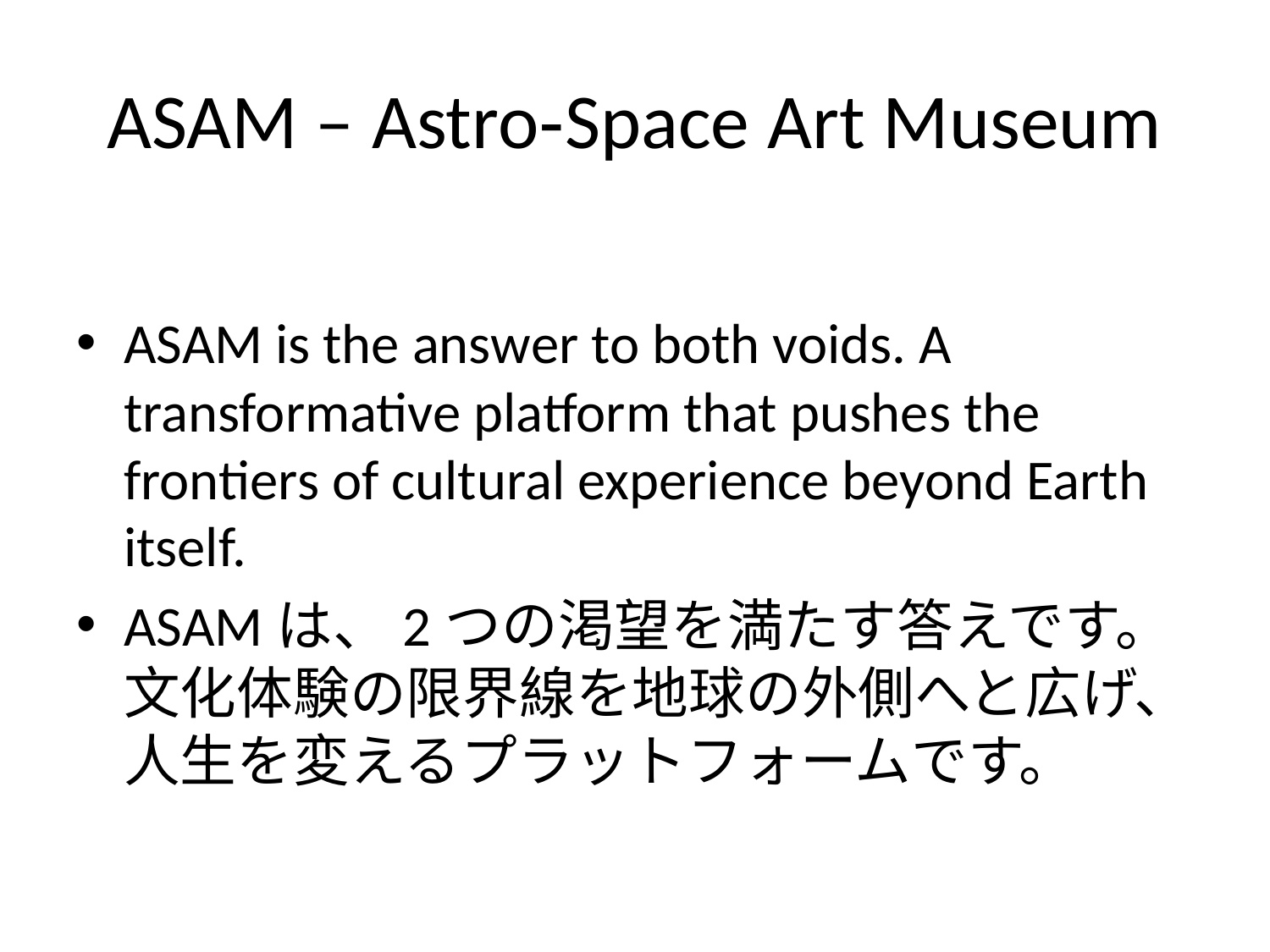

# ASAM – Astro‑Space Art Museum

ASAM is the answer to both voids. A transformative platform that pushes the frontiers of cultural experience beyond Earth itself.
ASAMは、2つの渇望を満たす答えです。文化体験の限界線を地球の外側へと広げ、人生を変えるプラットフォームです。